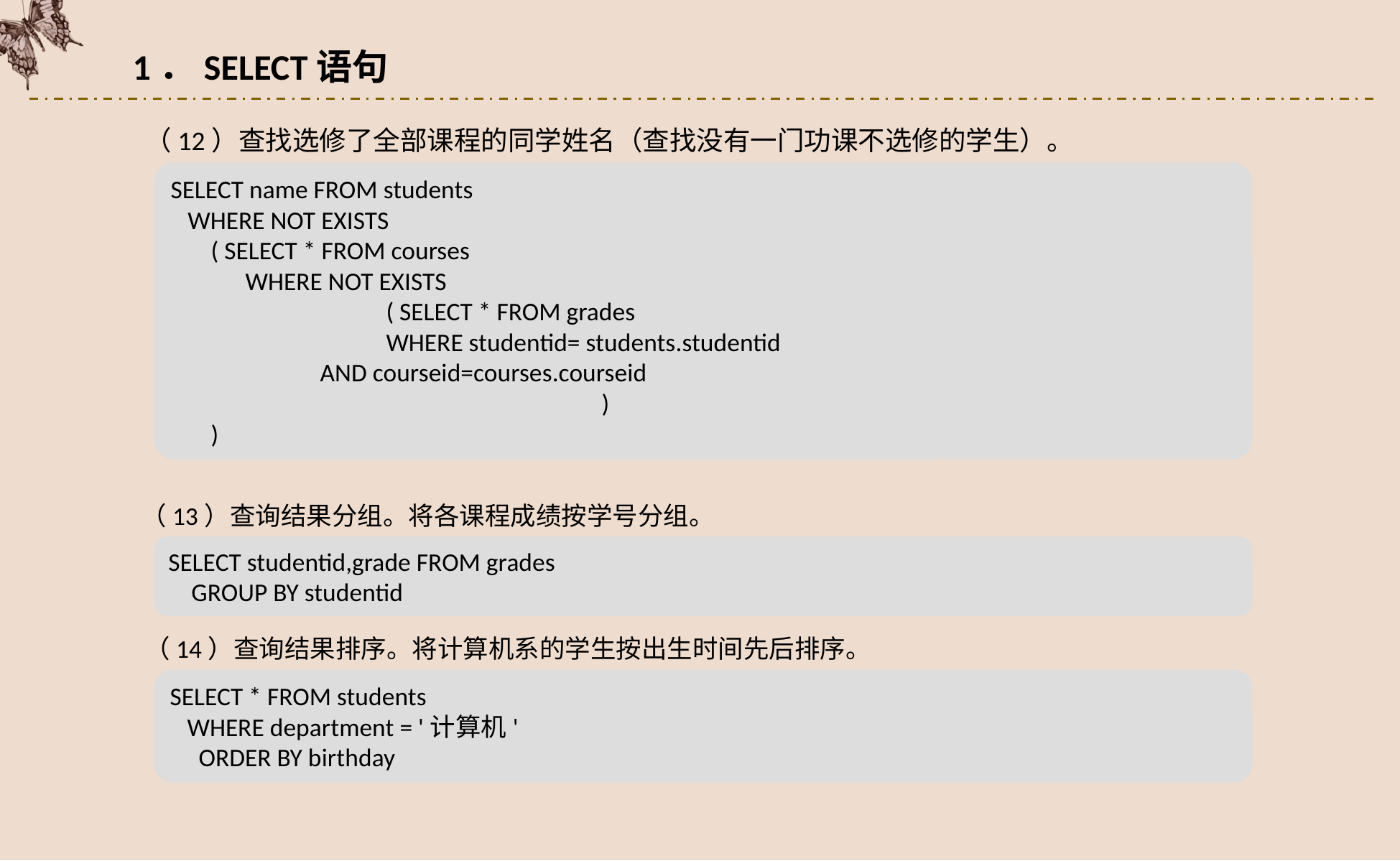

1．SELECT语句
（12）查找选修了全部课程的同学姓名（查找没有一门功课不选修的学生）。
SELECT name FROM students
   WHERE NOT EXISTS
       ( SELECT * FROM courses
             WHERE NOT EXISTS
             		( SELECT * FROM grades
                   	WHERE studentid= students.studentid
                          AND courseid=courses.courseid
		 		)
       )
（13）查询结果分组。将各课程成绩按学号分组。
SELECT studentid,grade FROM grades
    GROUP BY studentid
（14）查询结果排序。将计算机系的学生按出生时间先后排序。
SELECT * FROM students
   WHERE department = '计算机'
     ORDER BY birthday